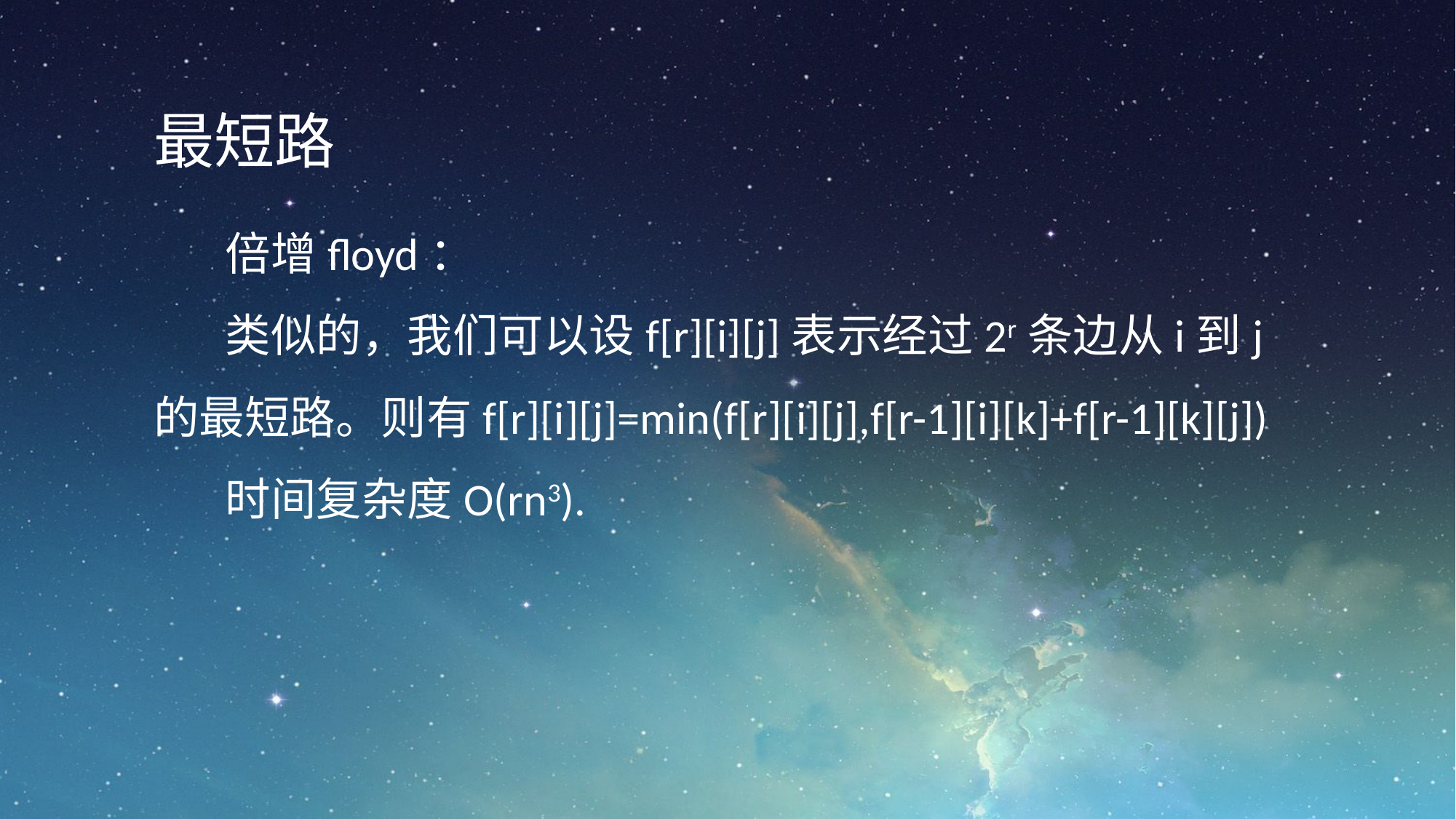

最短路
倍增floyd：
类似的，我们可以设f[r][i][j]表示经过2r条边从i到j的最短路。则有f[r][i][j]=min(f[r][i][j],f[r-1][i][k]+f[r-1][k][j])
时间复杂度O(rn3).